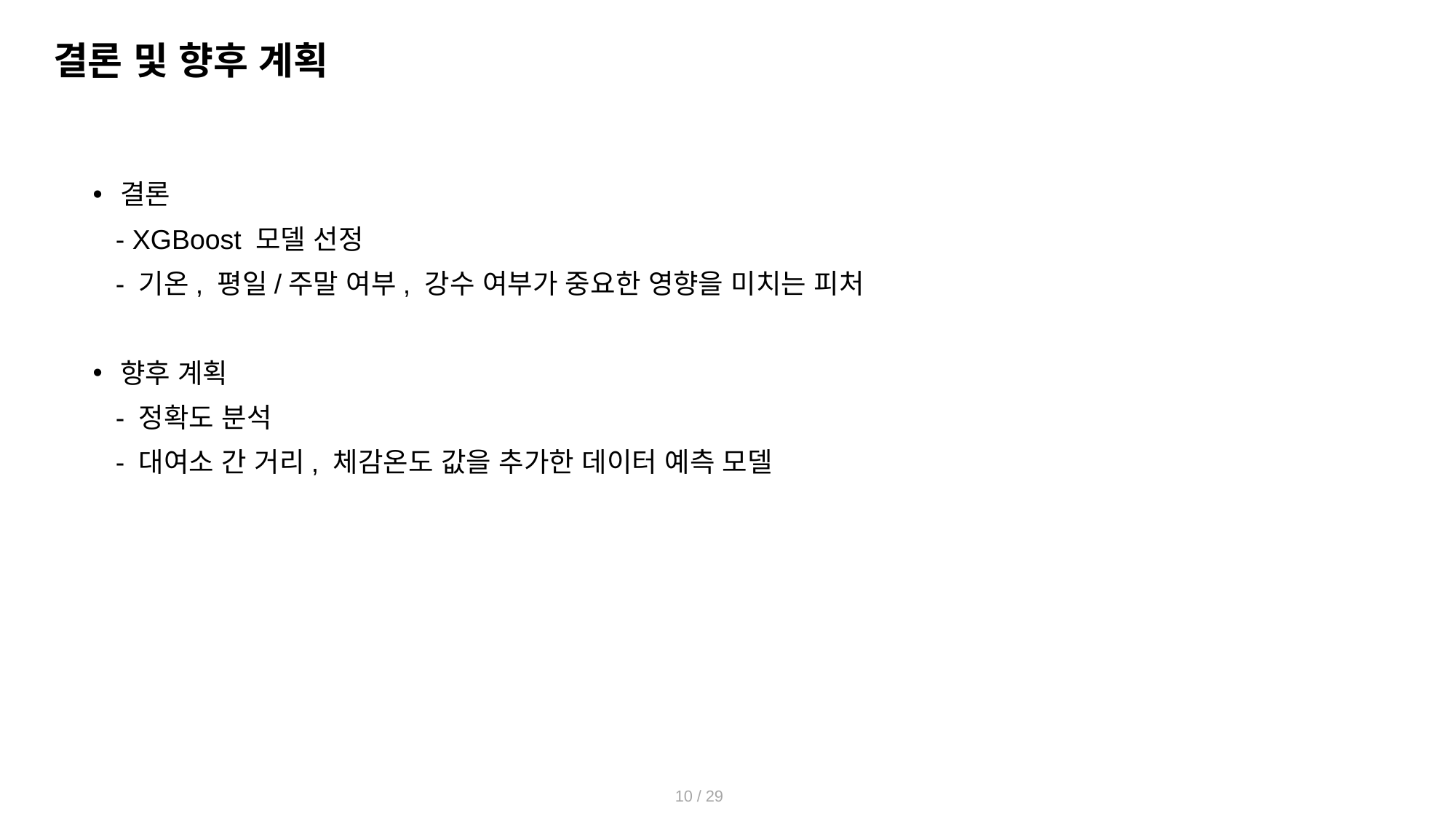

# 결론 및 향후 계획
결론
   - XGBoost 모델 선정
   - 기온, 평일/주말 여부, 강수 여부가 중요한 영향을 미치는 피처

향후 계획
   - 정확도 분석
   - 대여소 간 거리, 체감온도 값을 추가한 데이터 예측 모델